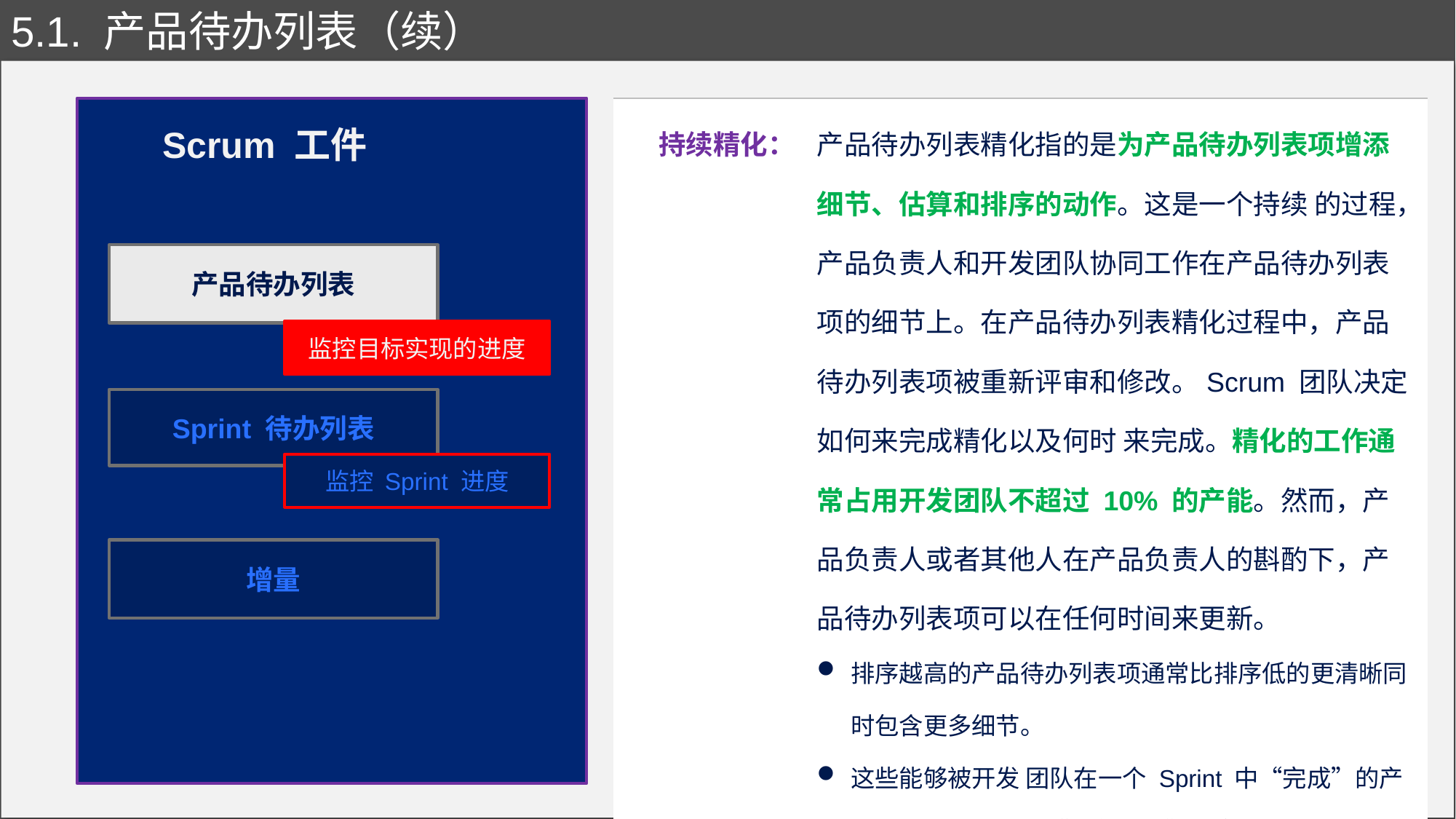

# 5.1. 产品待办列表（续）

| 持续精化： | 产品待办列表精化指的是为产品待办列表项增添细节、估算和排序的动作。这是一个持续 的过程，产品负责人和开发团队协同工作在产品待办列表项的细节上。在产品待办列表精化过程中，产品待办列表项被重新评审和修改。Scrum 团队决定如何来完成精化以及何时 来完成。精化的工作通常占用开发团队不超过 10% 的产能。然而，产品负责人或者其他人在产品负责人的斟酌下，产品待办列表项可以在任何时间来更新。 排序越高的产品待办列表项通常比排序低的更清晰同时包含更多细节。 这些能够被开发 团队在一个 Sprint 中“完成”的产品待办列表项称为“准备就绪”，它们将作为 Sprint 计划会 议中的待选产品列表项。 |
| --- | --- |
Scrum 工件
产品待办列表
监控目标实现的进度
Sprint 待办列表
监控 Sprint 进度
增量